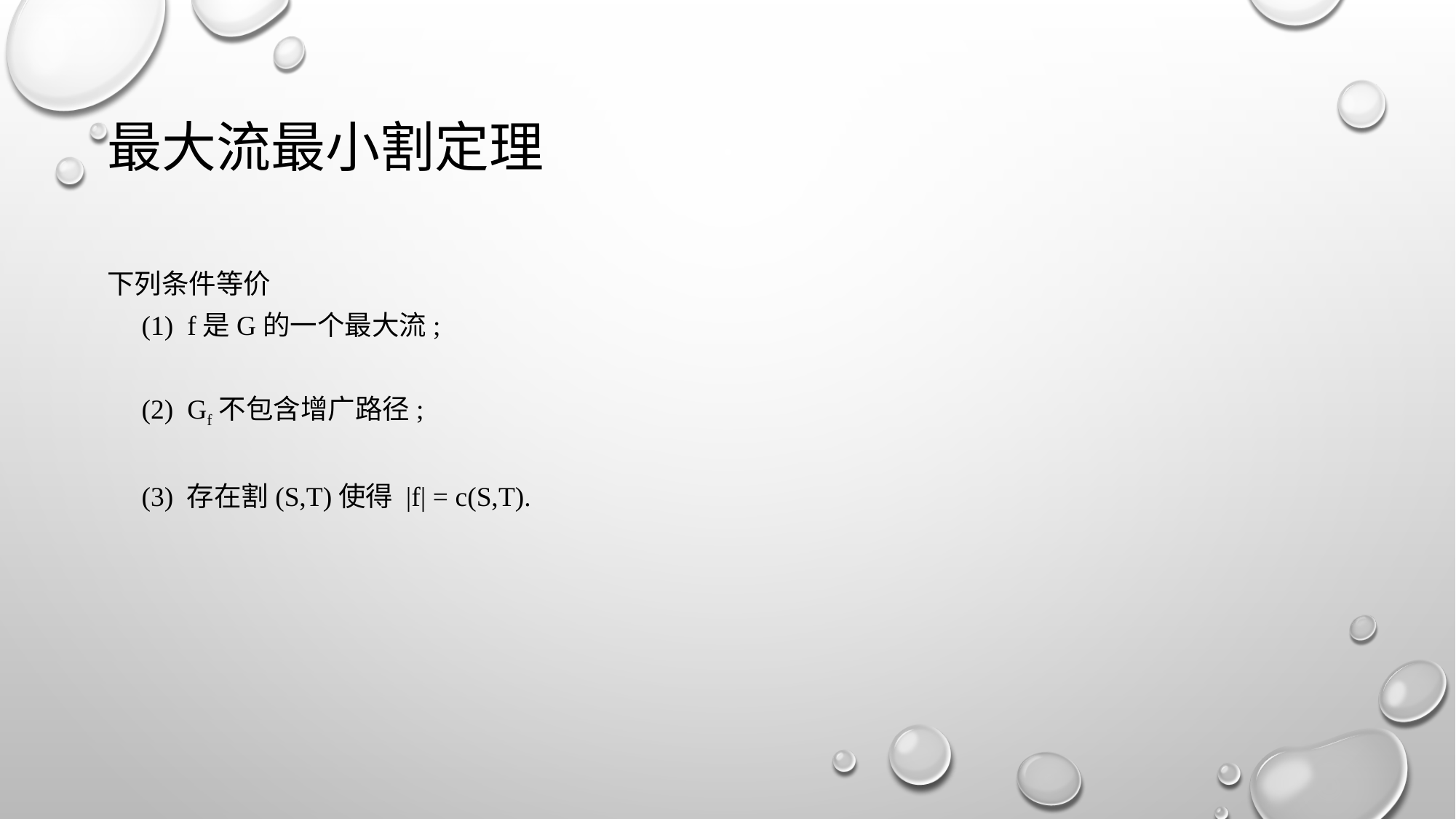

# 最大流最小割定理
下列条件等价
     (1)  f是G的一个最大流;

     (2)  Gf不包含增广路径;

     (3) 存在割(S,T)使得 |f| = c(S,T).